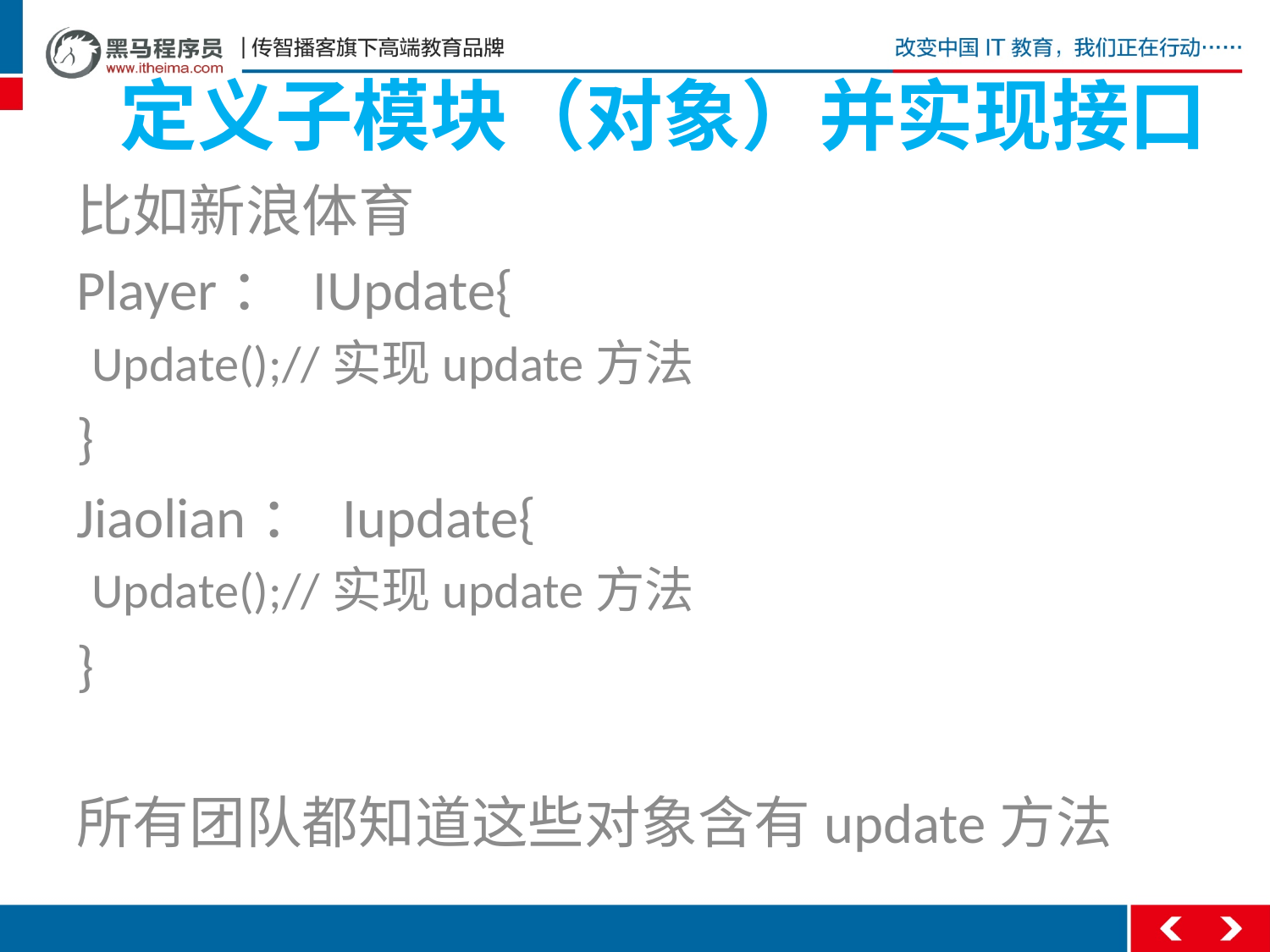

# 定义子模块（对象）并实现接口
比如新浪体育
Player： IUpdate{
Update();//实现update方法
}
Jiaolian： Iupdate{
Update();//实现update方法
}

所有团队都知道这些对象含有update方法